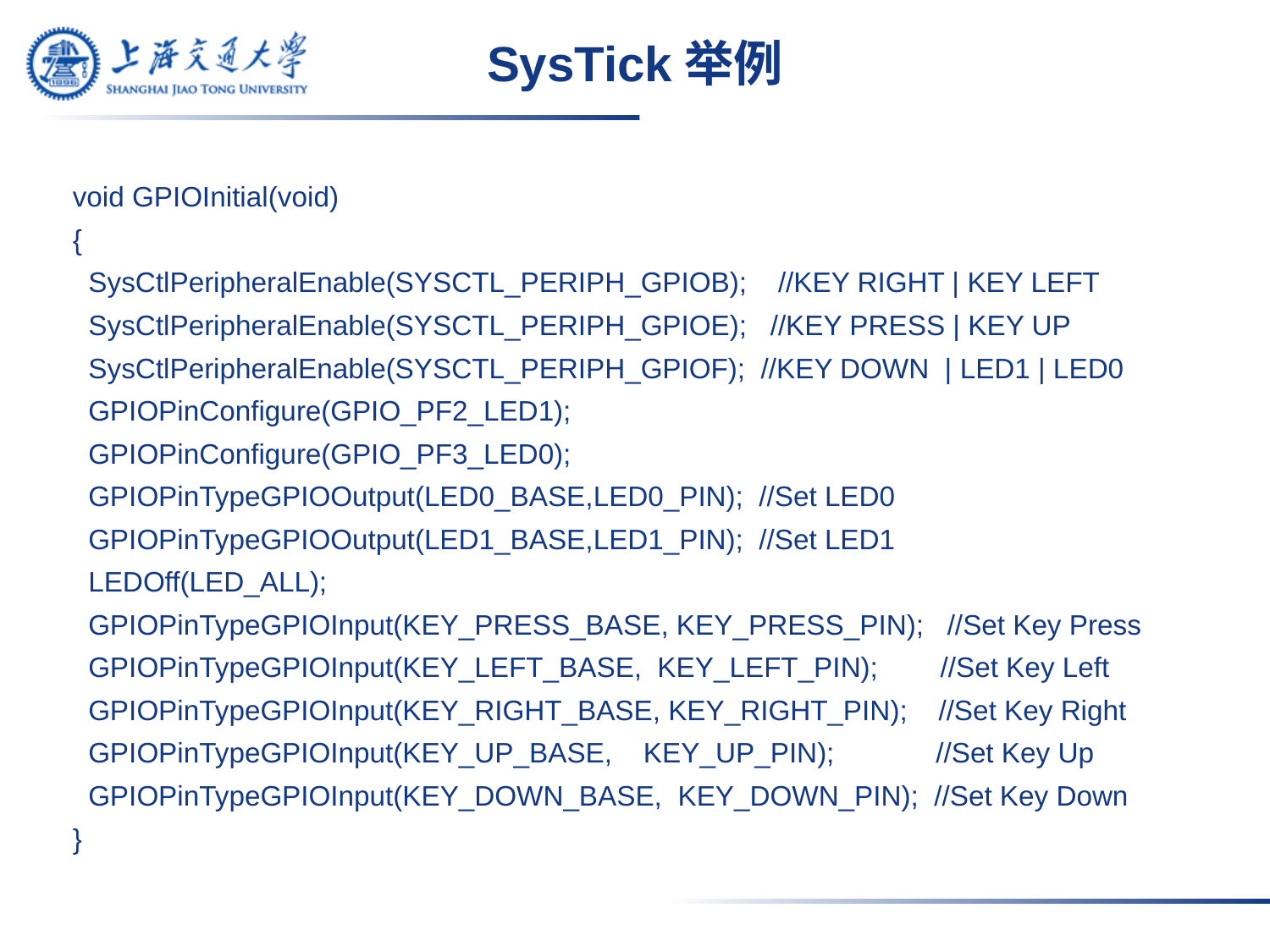

# SysTick举例
void GPIOInitial(void)
{
  SysCtlPeripheralEnable(SYSCTL_PERIPH_GPIOB);    //KEY RIGHT | KEY LEFT
  SysCtlPeripheralEnable(SYSCTL_PERIPH_GPIOE);   //KEY PRESS | KEY UP
  SysCtlPeripheralEnable(SYSCTL_PERIPH_GPIOF);  //KEY DOWN  | LED1 | LED0
  GPIOPinConfigure(GPIO_PF2_LED1);
  GPIOPinConfigure(GPIO_PF3_LED0);
  GPIOPinTypeGPIOOutput(LED0_BASE,LED0_PIN);  //Set LED0
  GPIOPinTypeGPIOOutput(LED1_BASE,LED1_PIN);  //Set LED1
  LEDOff(LED_ALL);
  GPIOPinTypeGPIOInput(KEY_PRESS_BASE, KEY_PRESS_PIN);   //Set Key Press
  GPIOPinTypeGPIOInput(KEY_LEFT_BASE,  KEY_LEFT_PIN);        //Set Key Left
  GPIOPinTypeGPIOInput(KEY_RIGHT_BASE, KEY_RIGHT_PIN);    //Set Key Right
  GPIOPinTypeGPIOInput(KEY_UP_BASE,    KEY_UP_PIN);             //Set Key Up
  GPIOPinTypeGPIOInput(KEY_DOWN_BASE,  KEY_DOWN_PIN);  //Set Key Down
}